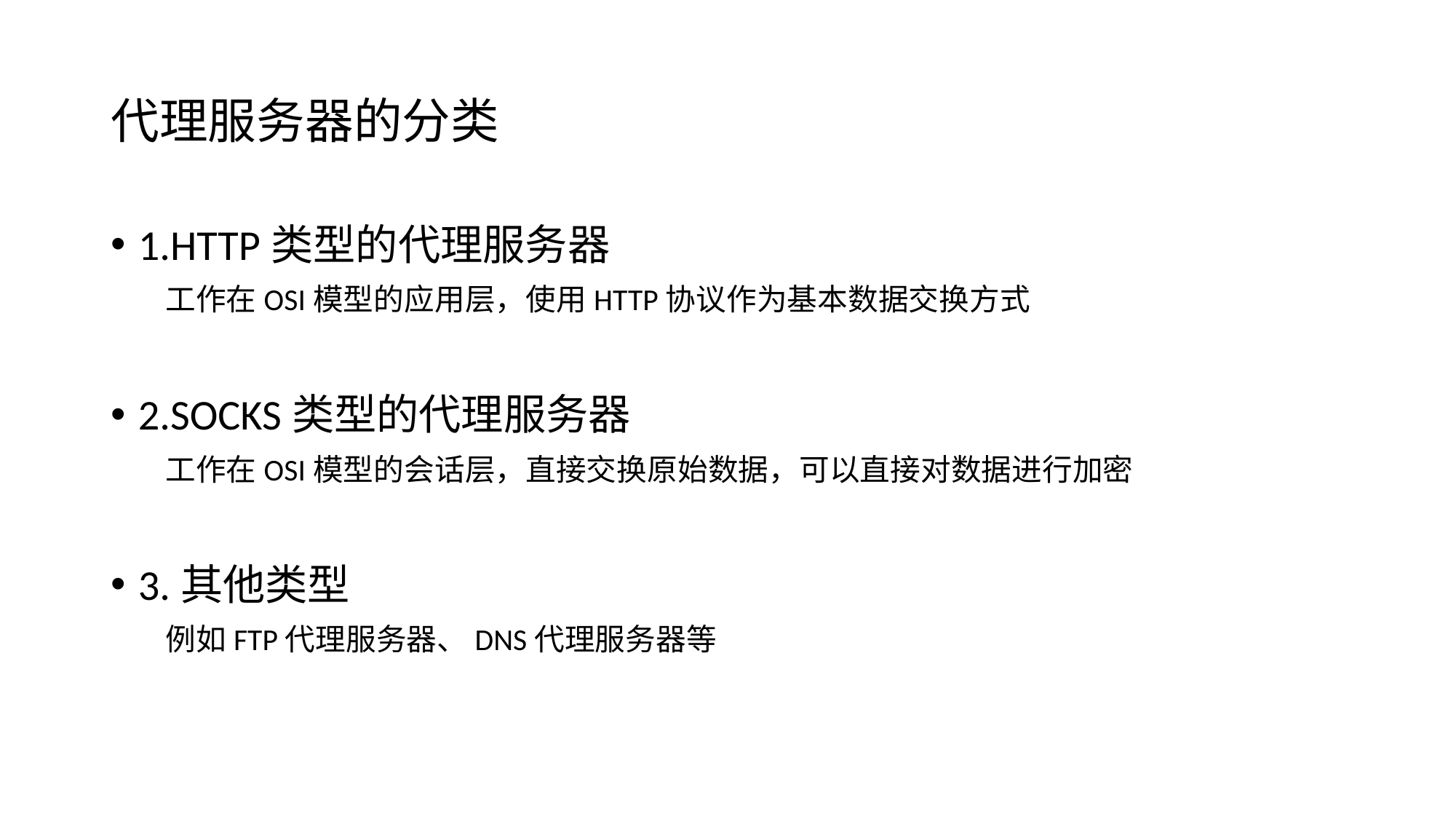

# 代理服务器的分类
1.HTTP类型的代理服务器
工作在OSI模型的应用层，使用HTTP协议作为基本数据交换方式

2.SOCKS类型的代理服务器
工作在OSI模型的会话层，直接交换原始数据，可以直接对数据进行加密

3.其他类型
例如FTP代理服务器、DNS代理服务器等